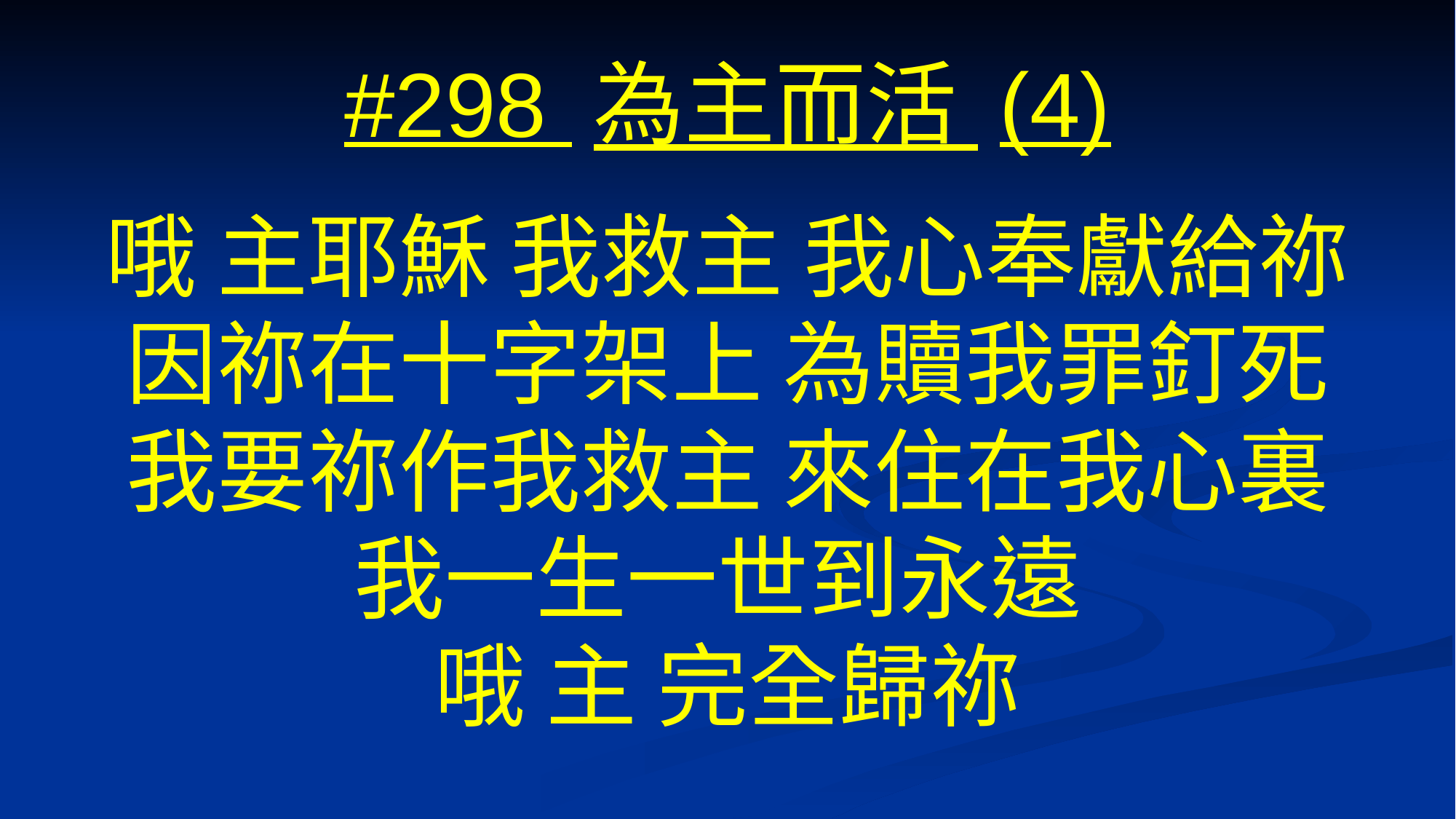

# #298 為主而活 (4)
哦 主耶穌 我救主 我心奉獻給祢
因祢在十字架上 為贖我罪釘死
我要祢作我救主 來住在我心裏
我一生一世到永遠
哦 主 完全歸祢